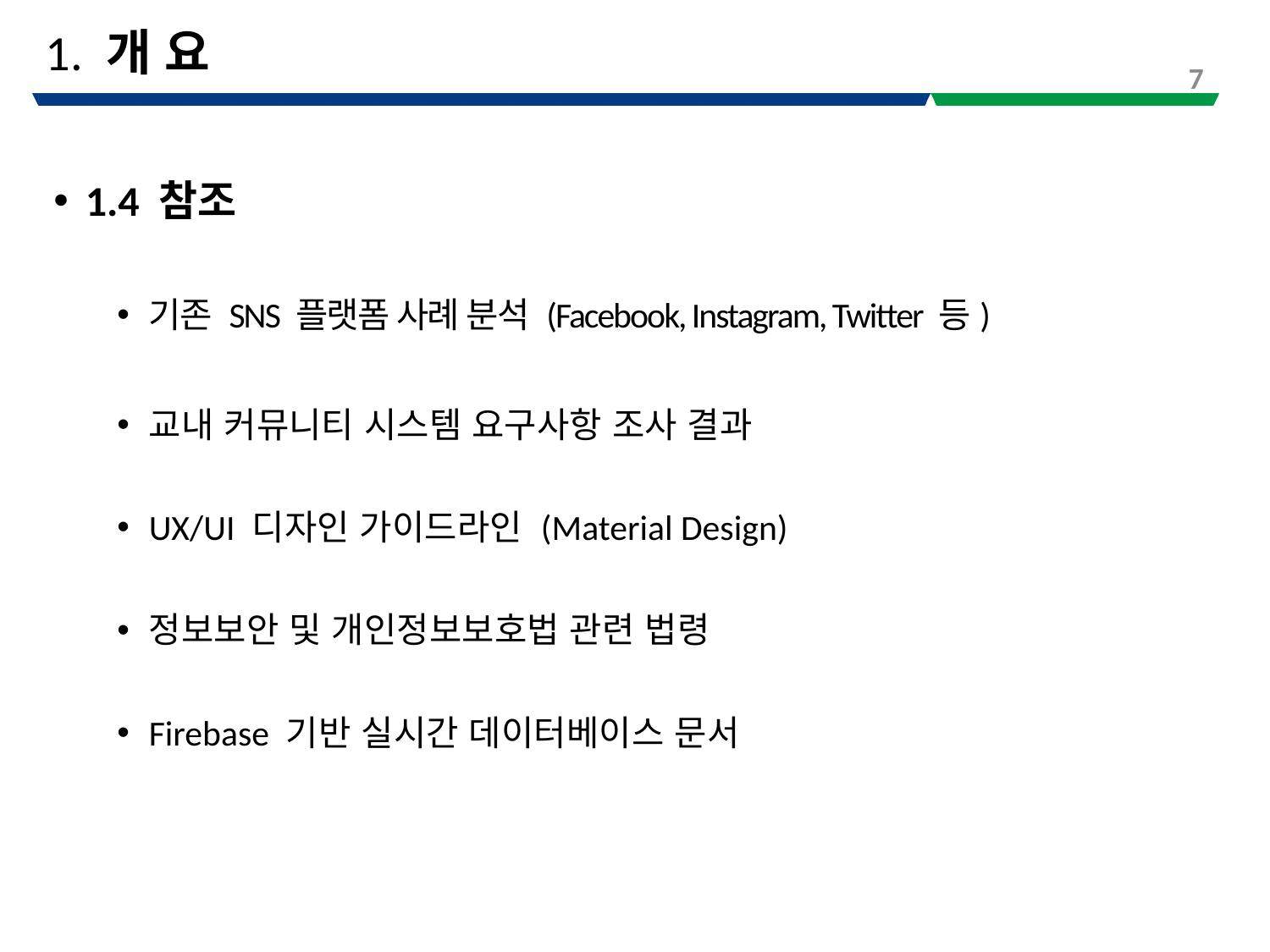

# 1. 개 요
7
1.4 참조

기존 SNS 플랫폼 사례 분석 (Facebook, Instagram, Twitter 등)

교내 커뮤니티 시스템 요구사항 조사 결과

UX/UI 디자인 가이드라인 (Material Design)

정보보안 및 개인정보보호법 관련 법령

Firebase 기반 실시간 데이터베이스 문서